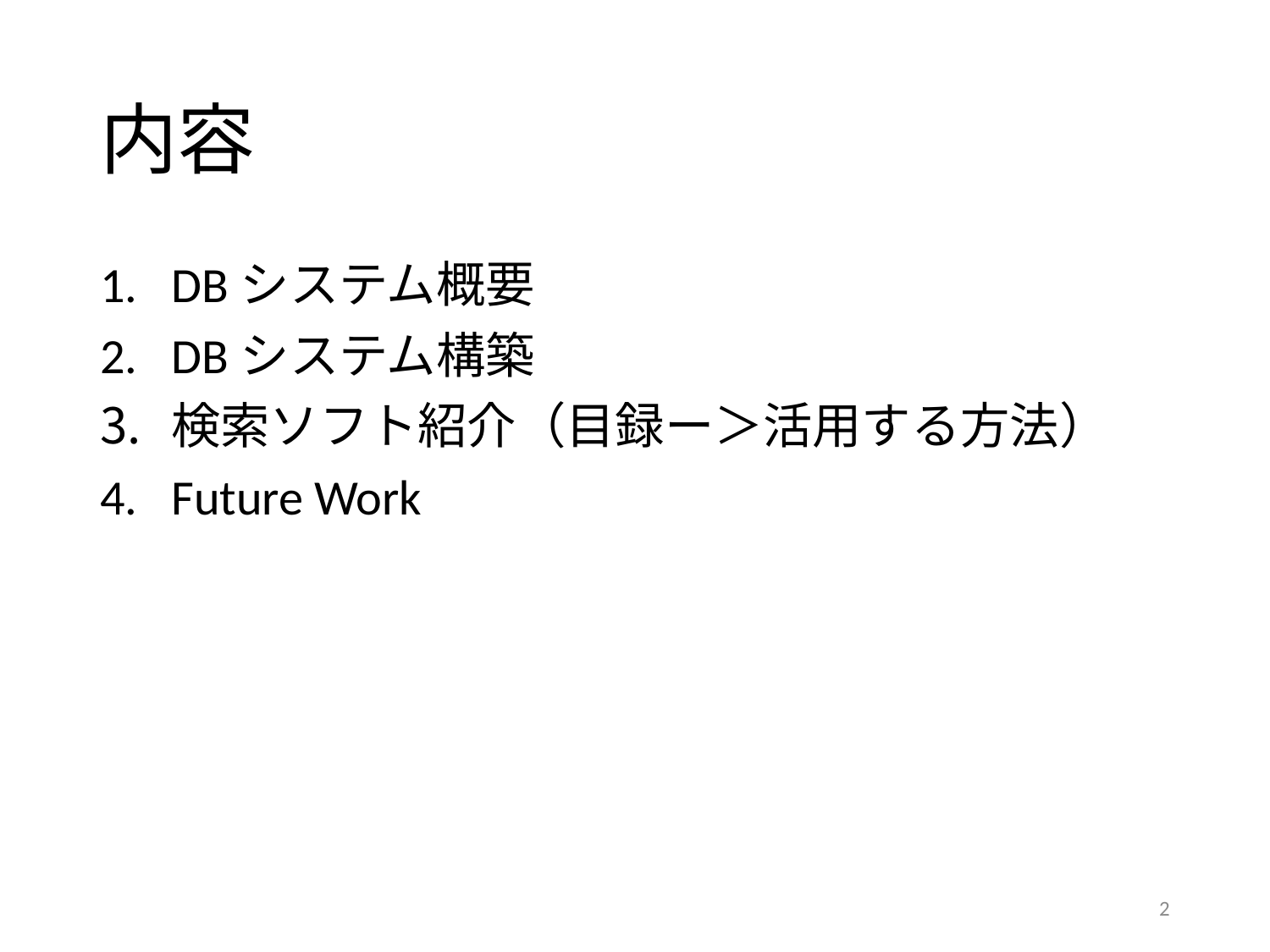

# 内容
DBシステム概要
DBシステム構築
検索ソフト紹介（目録ー＞活用する方法）
Future Work
2